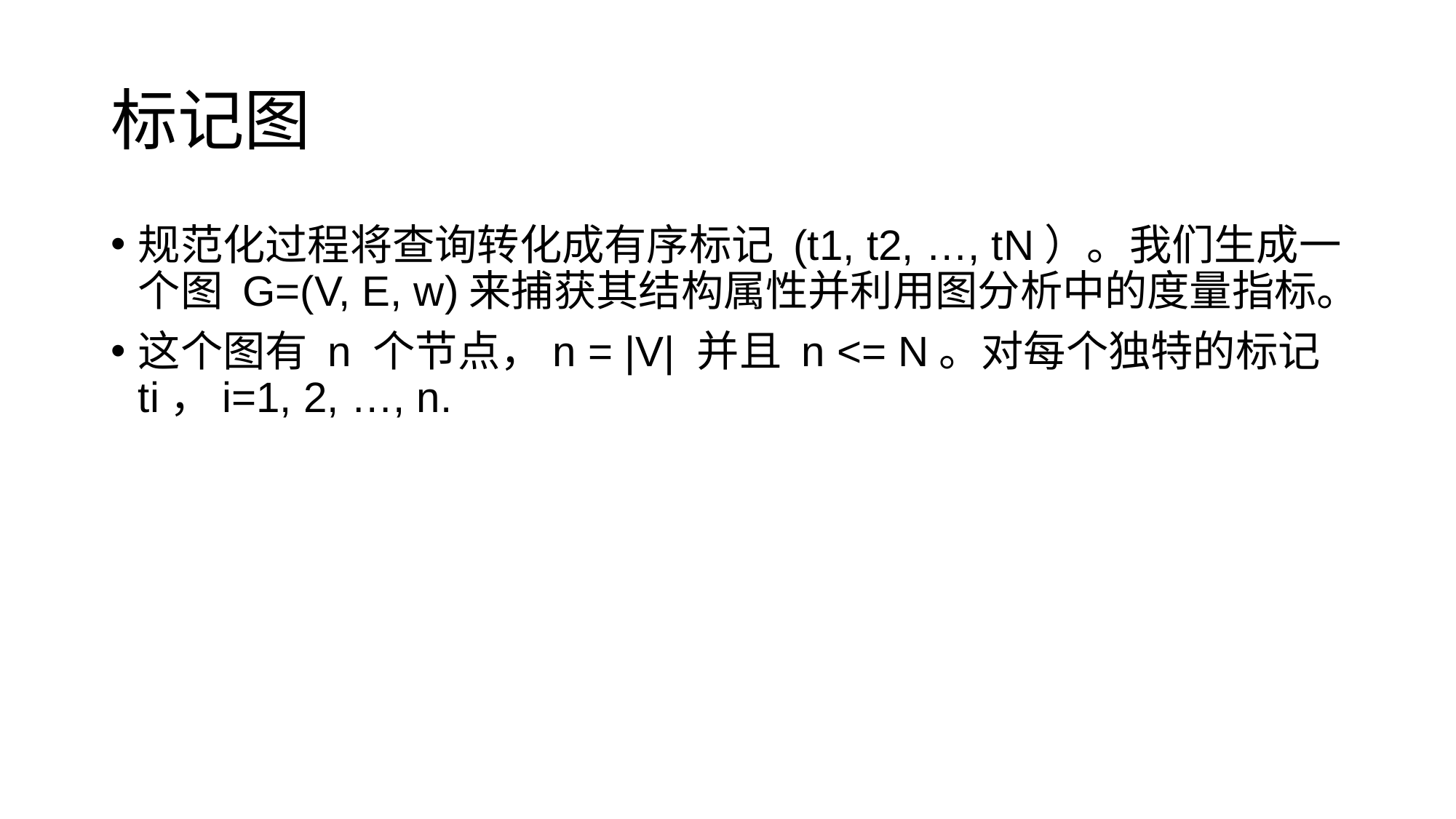

# 标记图
规范化过程将查询转化成有序标记 (t1, t2, …, tN）。我们生成一个图 G=(V, E, w)来捕获其结构属性并利用图分析中的度量指标。
这个图有 n 个节点，n = |V| 并且 n <= N。对每个独特的标记 ti，i=1, 2, …, n.